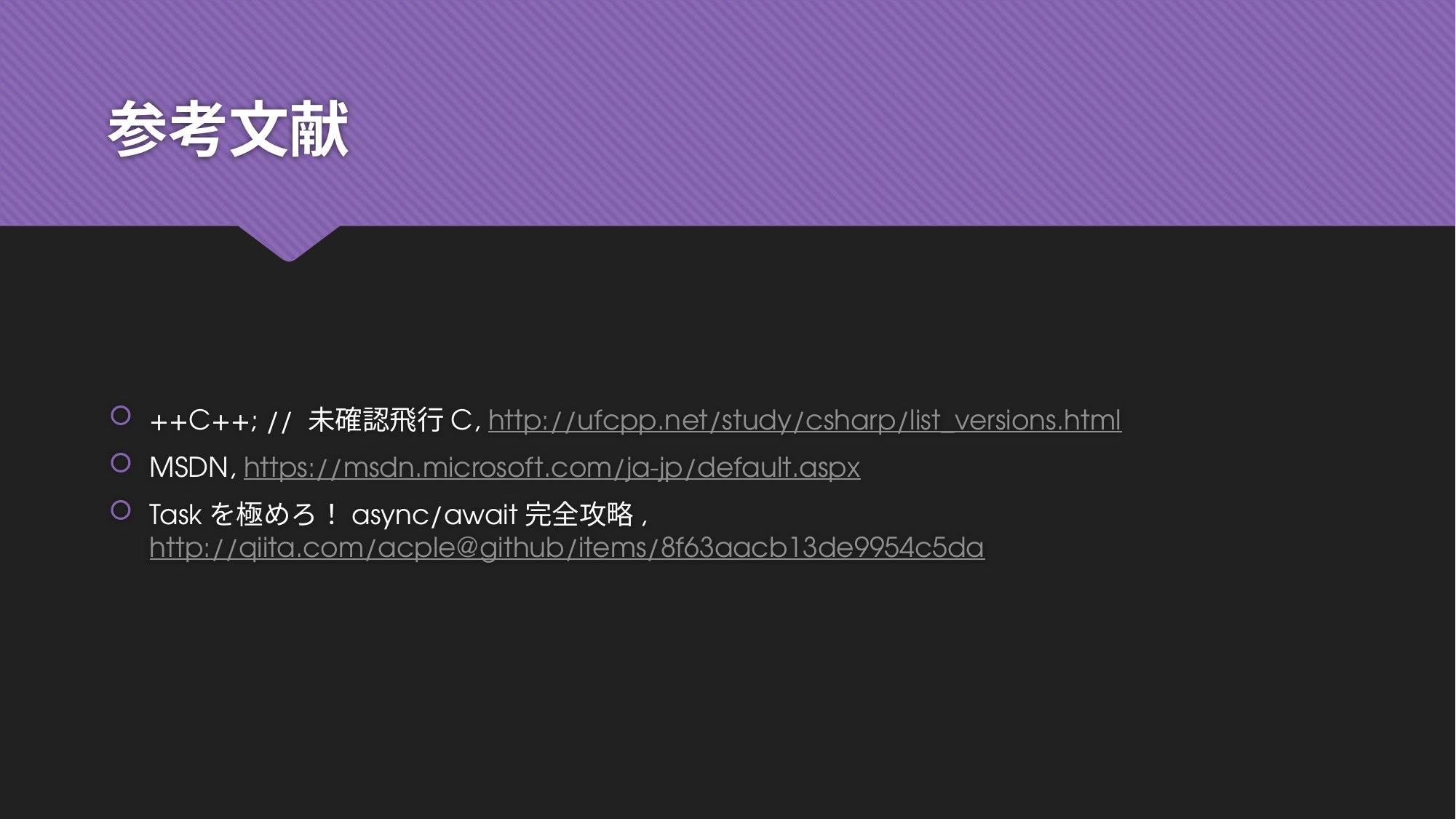

# 参考文献
++C++; // 未確認飛行C, http://ufcpp.net/study/csharp/list_versions.html
MSDN, https://msdn.microsoft.com/ja-jp/default.aspx
Taskを極めろ！async/await完全攻略, http://qiita.com/acple@github/items/8f63aacb13de9954c5da